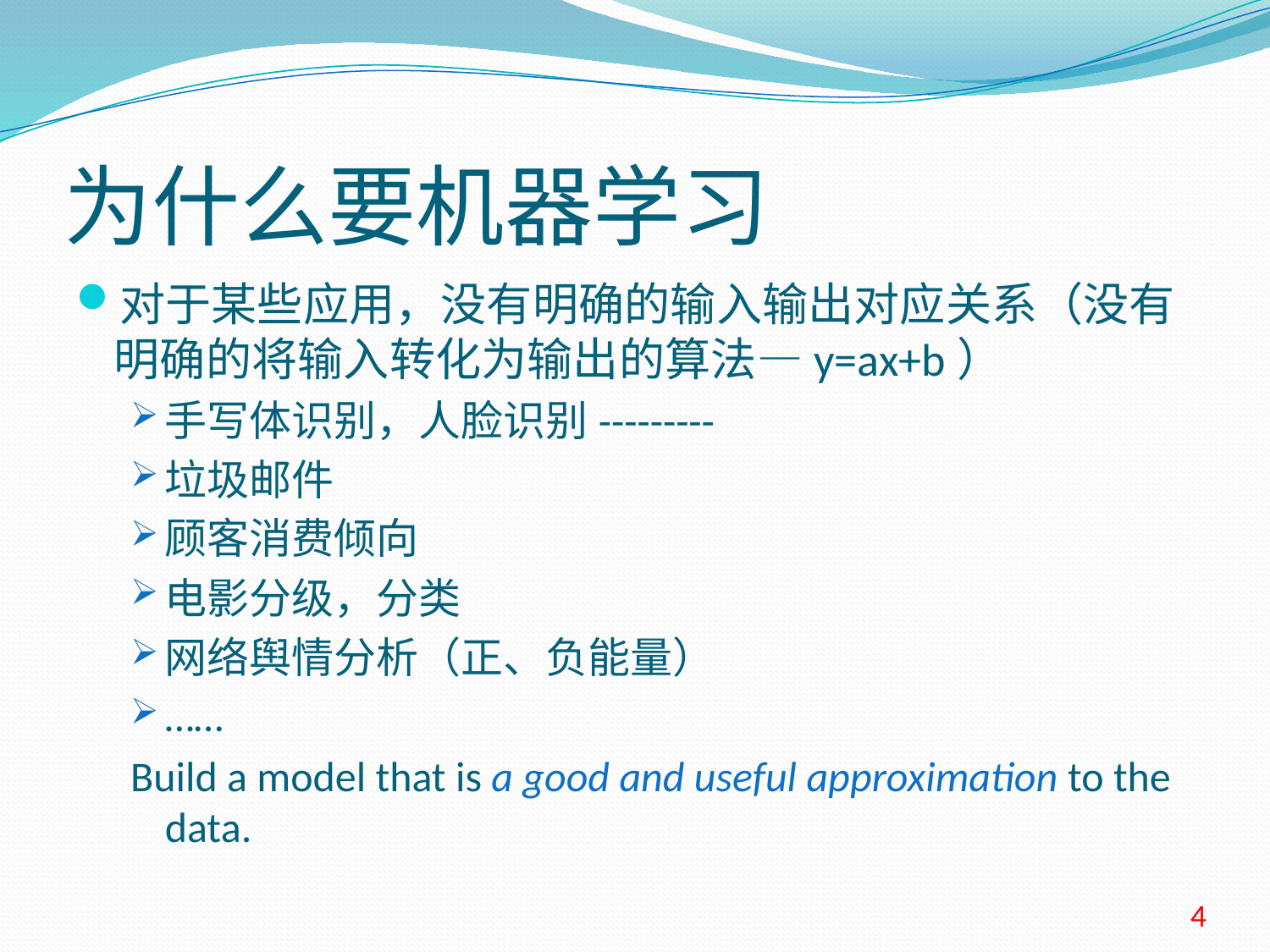

# 为什么要机器学习
对于某些应用，没有明确的输入输出对应关系（没有明确的将输入转化为输出的算法—y=ax+b）
手写体识别，人脸识别---------
垃圾邮件
顾客消费倾向
电影分级，分类
网络舆情分析（正、负能量）
……
Build a model that is a good and useful approximation to the data.
4